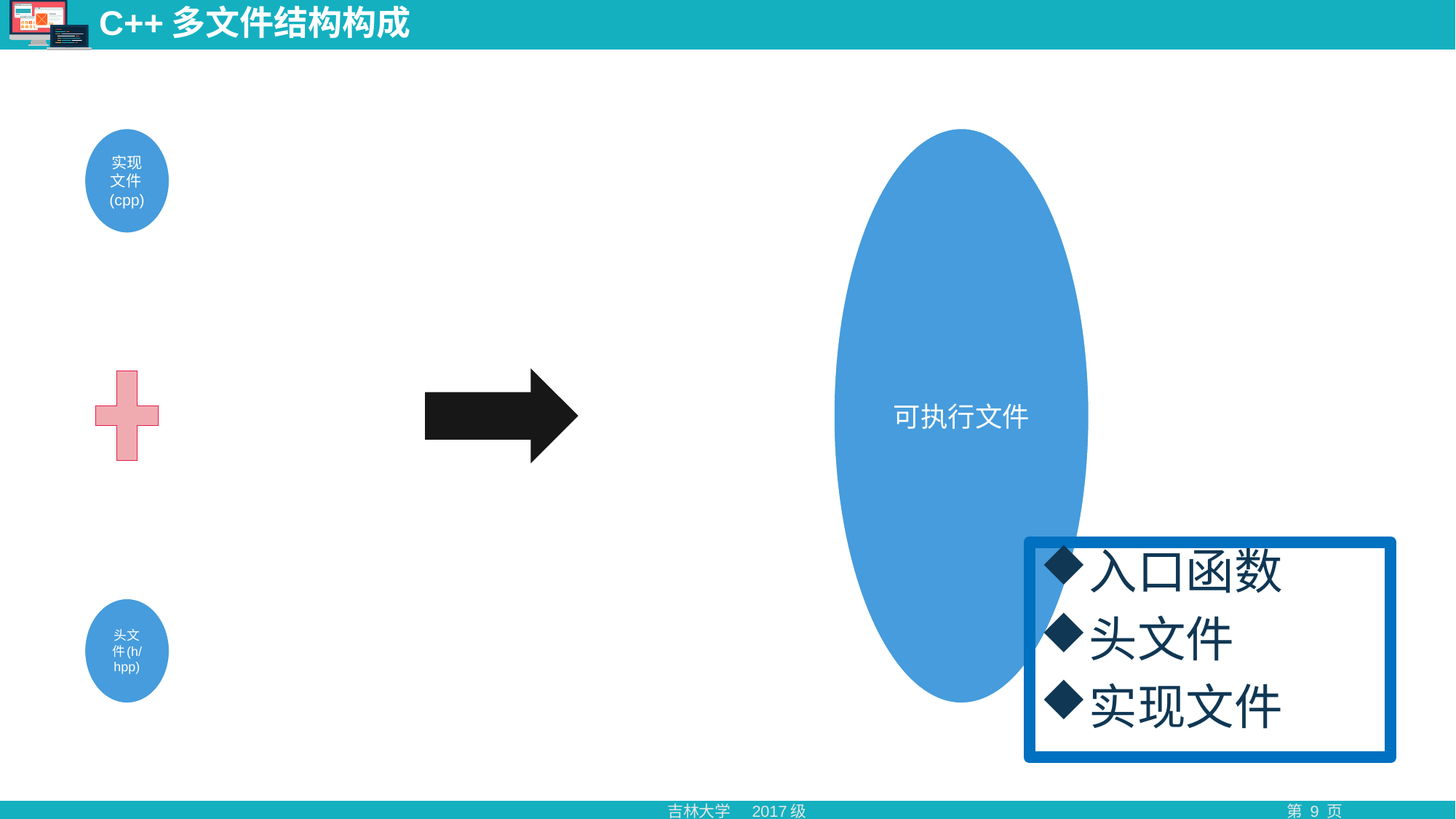

# C++多文件结构构成
实现文件(cpp)
头文件(h/hpp)
可执行文件
入口函数
头文件
实现文件